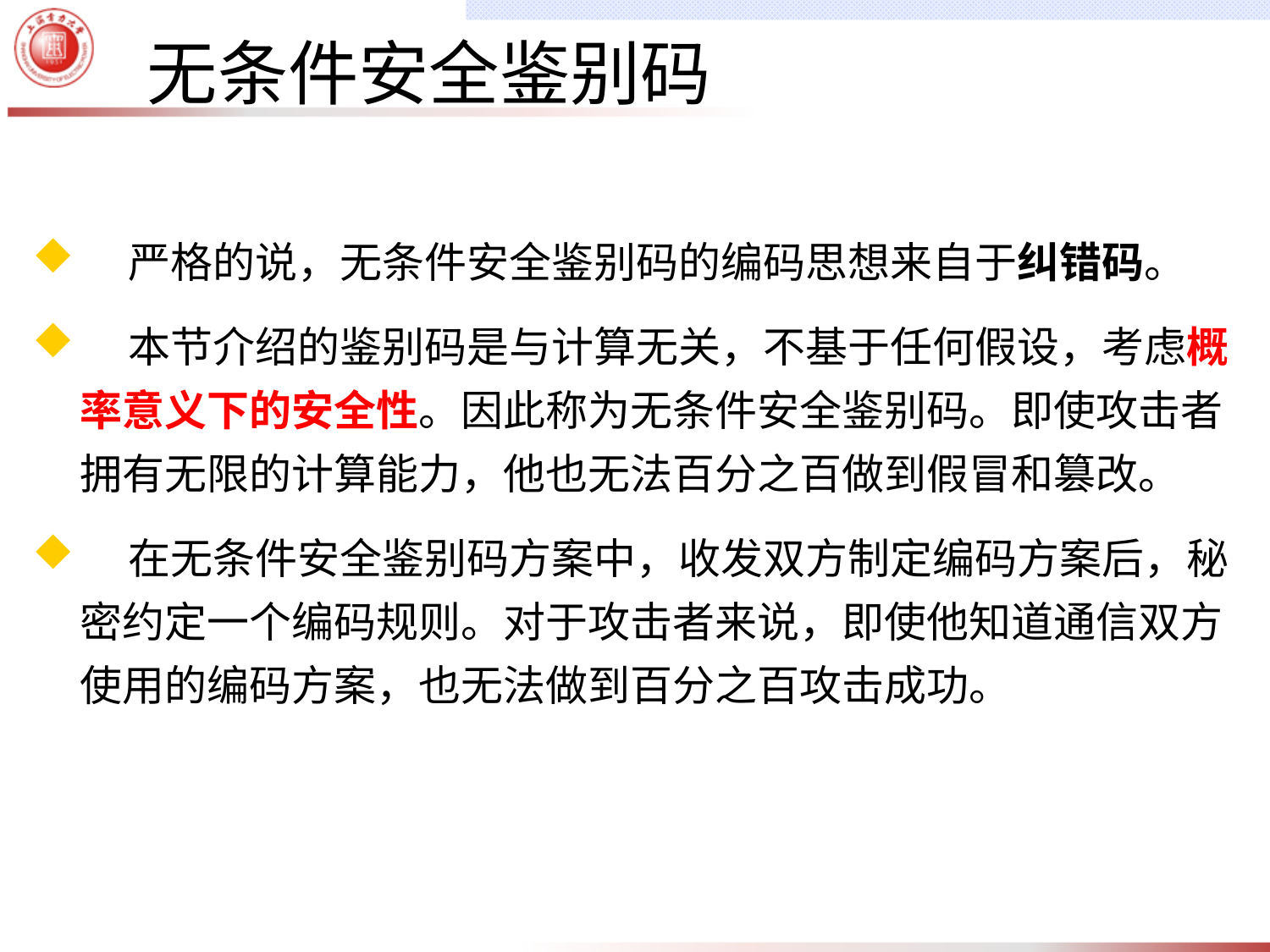

无条件安全鉴别码
    严格的说，无条件安全鉴别码的编码思想来自于纠错码。
    本节介绍的鉴别码是与计算无关，不基于任何假设，考虑概率意义下的安全性。因此称为无条件安全鉴别码。即使攻击者拥有无限的计算能力，他也无法百分之百做到假冒和篡改。
    在无条件安全鉴别码方案中，收发双方制定编码方案后，秘密约定一个编码规则。对于攻击者来说，即使他知道通信双方使用的编码方案，也无法做到百分之百攻击成功。